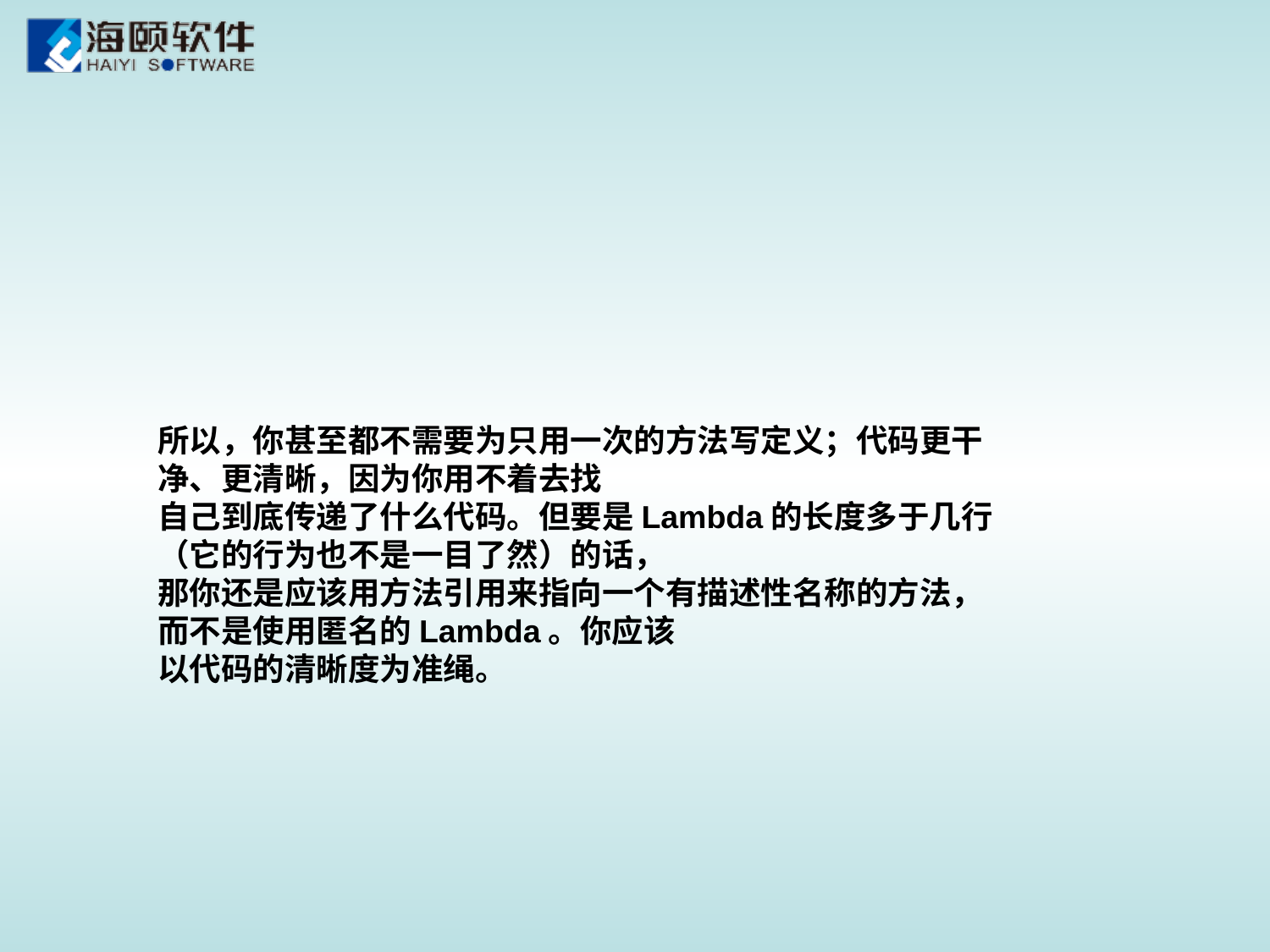

所以，你甚至都不需要为只用一次的方法写定义；代码更干净、更清晰，因为你用不着去找
自己到底传递了什么代码。但要是Lambda的长度多于几行（它的行为也不是一目了然）的话，
那你还是应该用方法引用来指向一个有描述性名称的方法，而不是使用匿名的Lambda。你应该
以代码的清晰度为准绳。